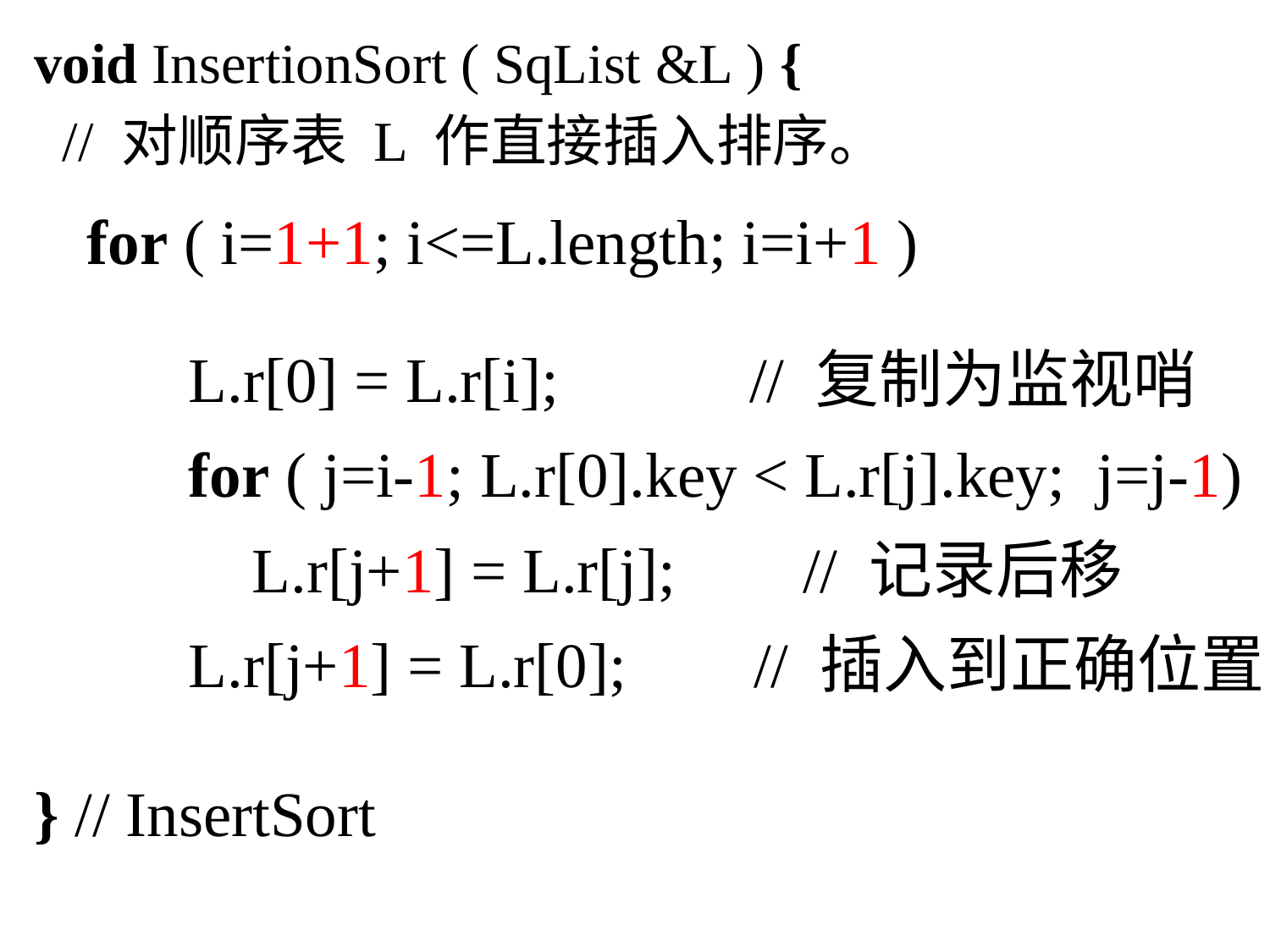

void InsertionSort ( SqList &L ) {
  // 对顺序表 L 作直接插入排序。
   for ( i=1+1; i<=L.length; i=i+1 )

} // InsertSort
L.r[0] = L.r[i];            // 复制为监视哨
for ( j=i-1; L.r[0].key < L.r[j].key;  j=j-1)
    L.r[j+1] = L.r[j];        // 记录后移
L.r[j+1] = L.r[0];        // 插入到正确位置